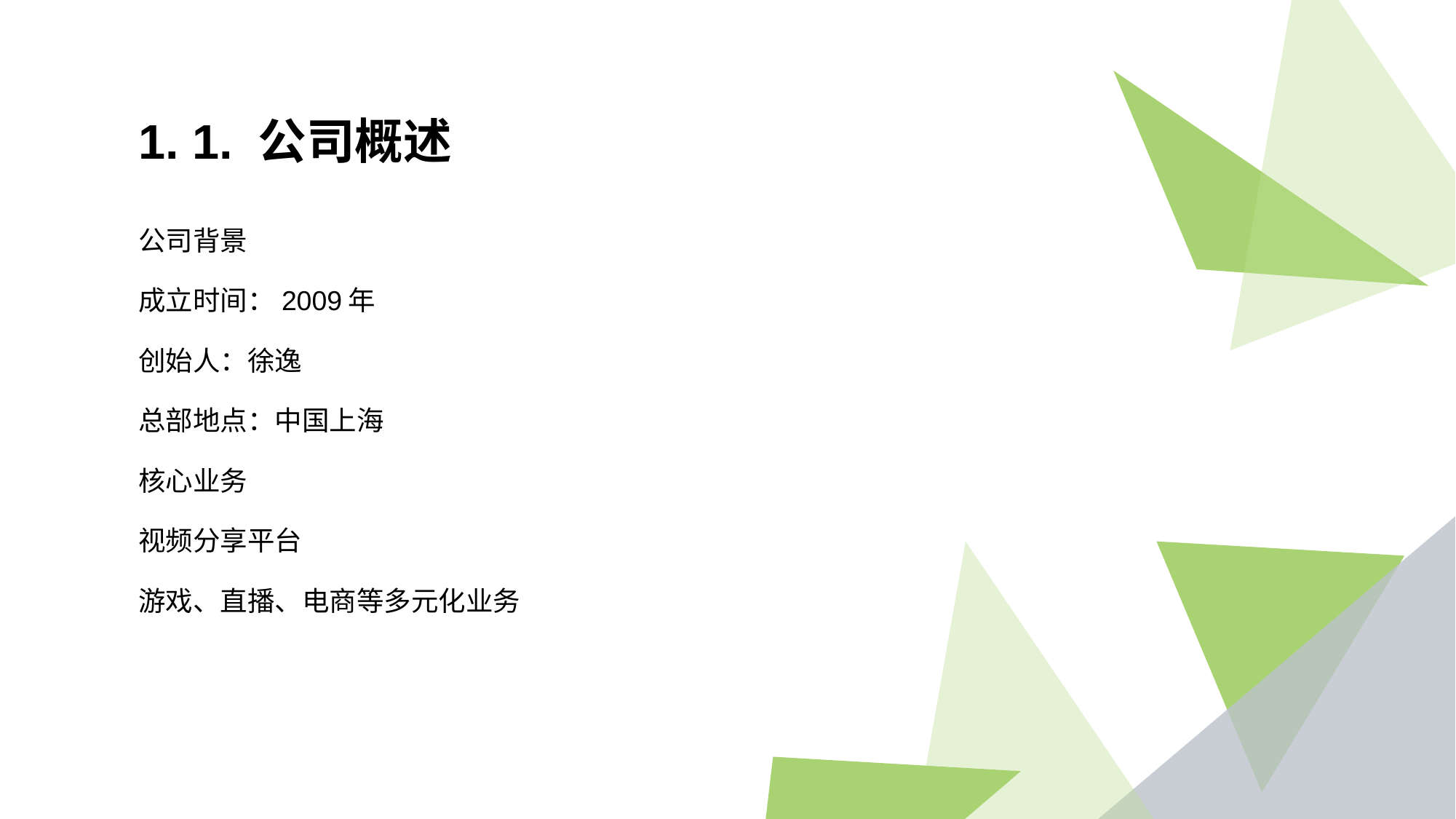

# 1. 1. 公司概述
公司背景
成立时间：2009年
创始人：徐逸
总部地点：中国上海
核心业务
视频分享平台
游戏、直播、电商等多元化业务